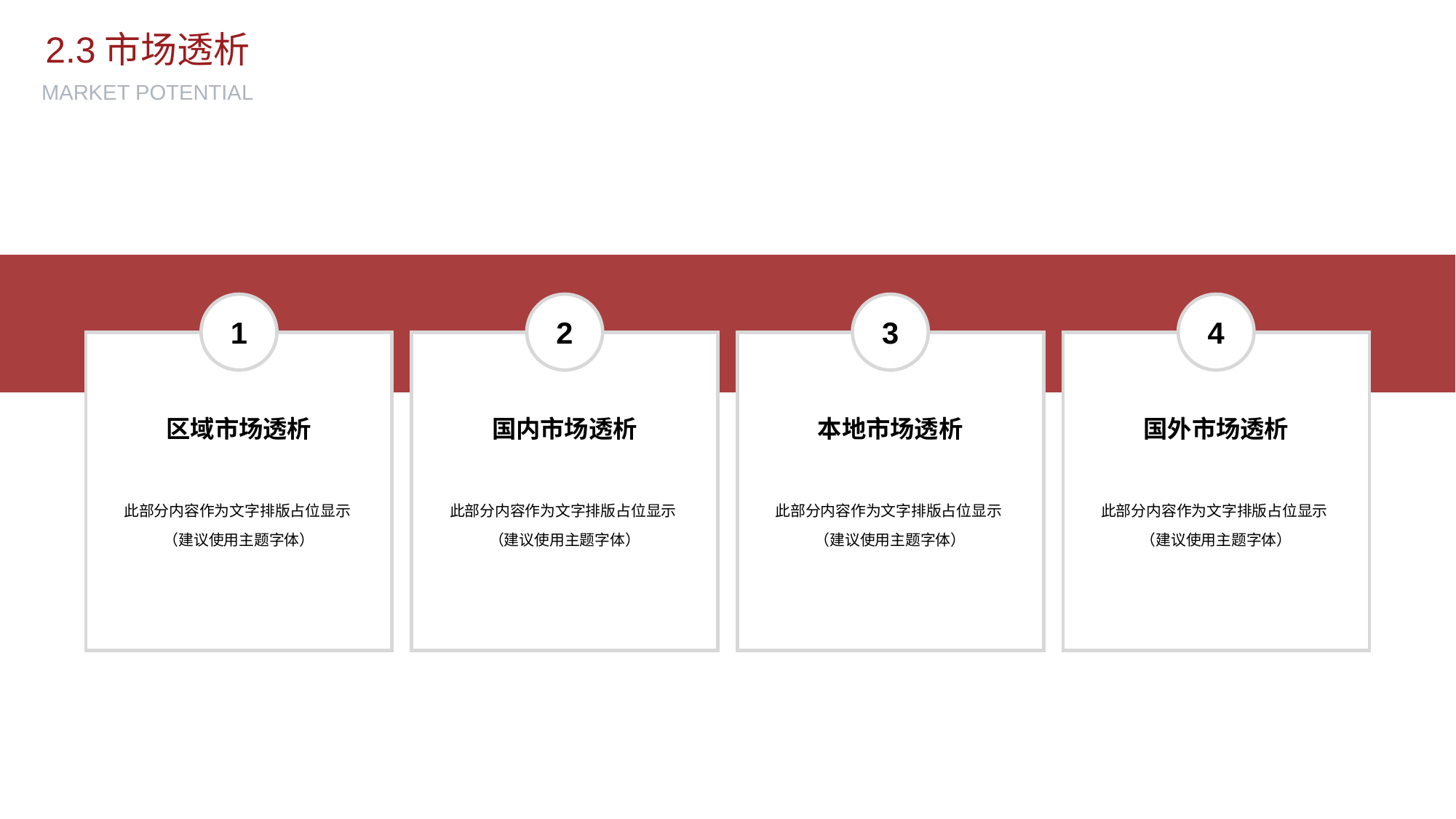

2.3市场透析

MARKET POTENTIAL

1
2
3
4

区域市场透析
此部分内容作为文字排版占位显示
（建议使用主题字体）
国内市场透析
此部分内容作为文字排版占位显示
（建议使用主题字体）
本地市场透析
此部分内容作为文字排版占位显示
（建议使用主题字体）
国外市场透析
此部分内容作为文字排版占位显示
（建议使用主题字体）